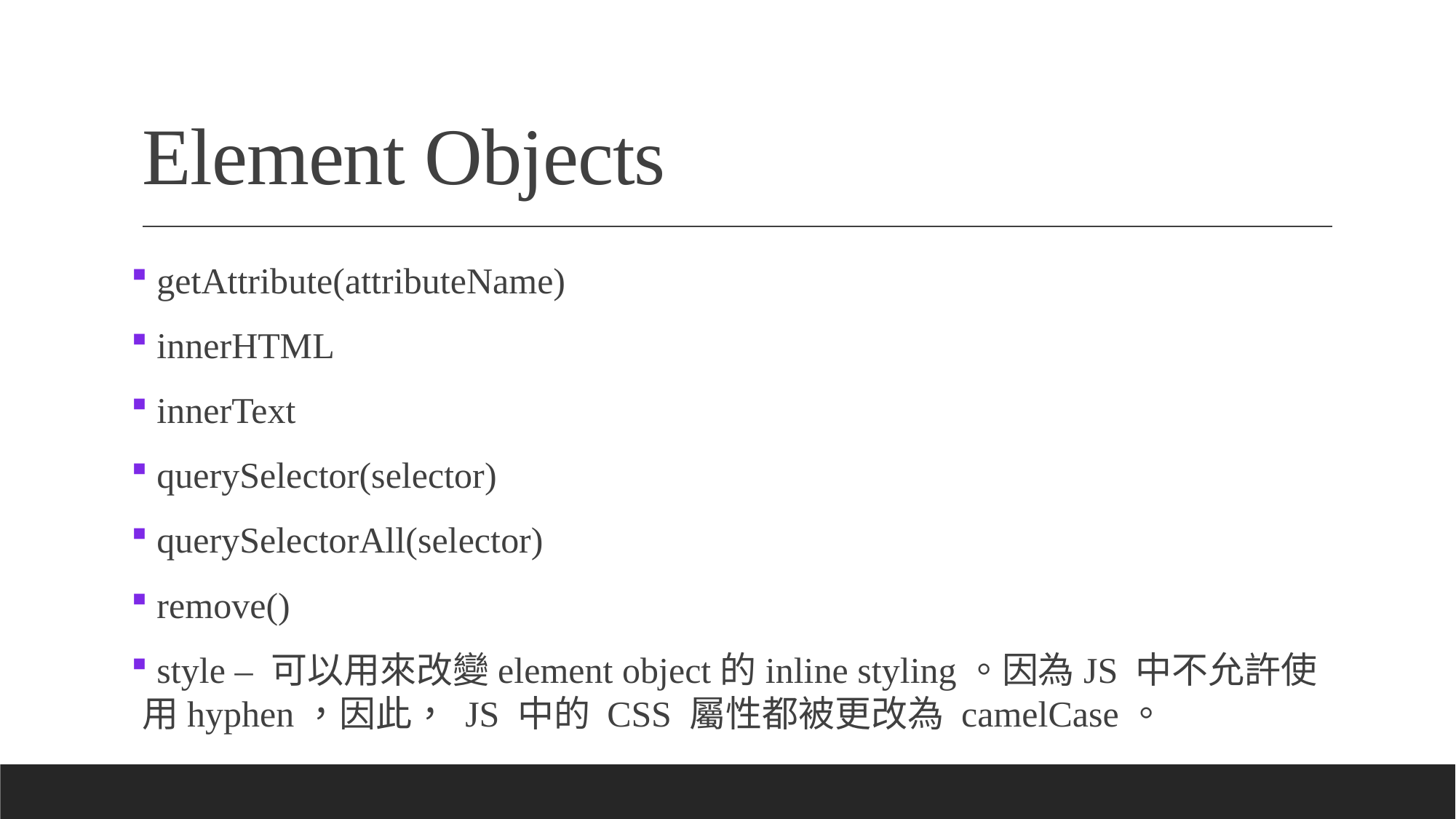

# Element Objects
 getAttribute(attributeName)
 innerHTML
 innerText
 querySelector(selector)
 querySelectorAll(selector)
 remove()
 style – 可以用來改變element object的inline styling。因為JS 中不允許使用hyphen，因此， JS 中的 CSS 屬性都被更改為 camelCase。